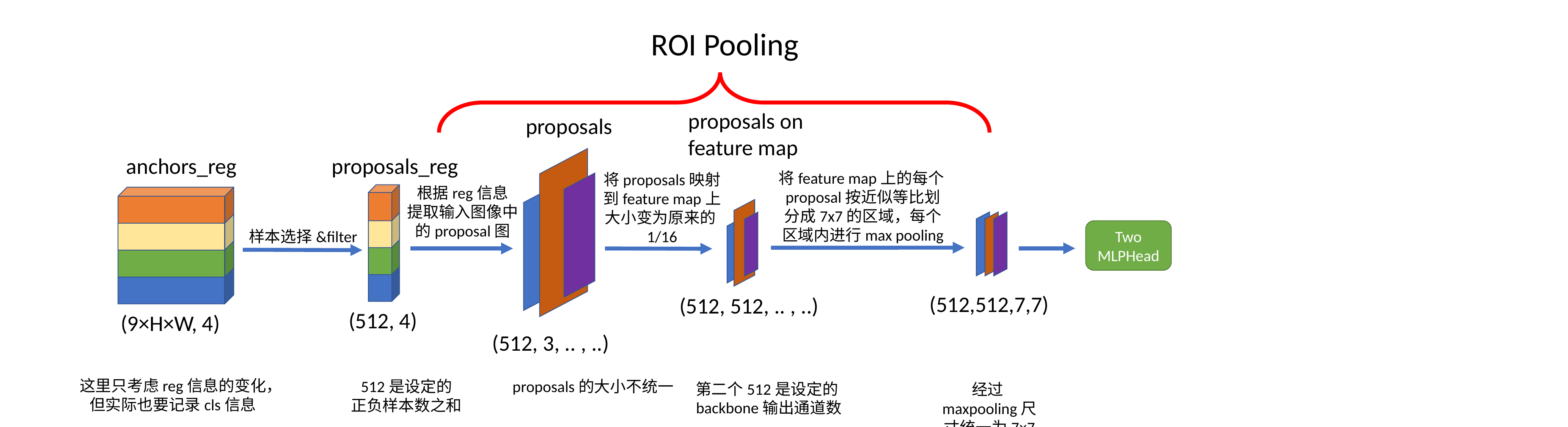

ROI Pooling
proposals on
feature map
proposals
anchors_reg

(9×H×W, 4)
proposals_reg

(512, 4)
将feature map上的每个proposal按近似等比划分成7x7的区域，每个区域内进行max pooling
将proposals映射到feature map上
大小变为原来的1/16
根据reg信息
提取输入图像中的proposal图

Two MLPHead
样本选择&filter

(512,512,7,7)
(512, 512, .. , ..)
(512, 3, .. , ..)
这里只考虑reg信息的变化，但实际也要记录cls信息
proposals的大小不统一
512是设定的
正负样本数之和
第二个512是设定的backbone输出通道数
经过maxpooling尺寸统一为7×7